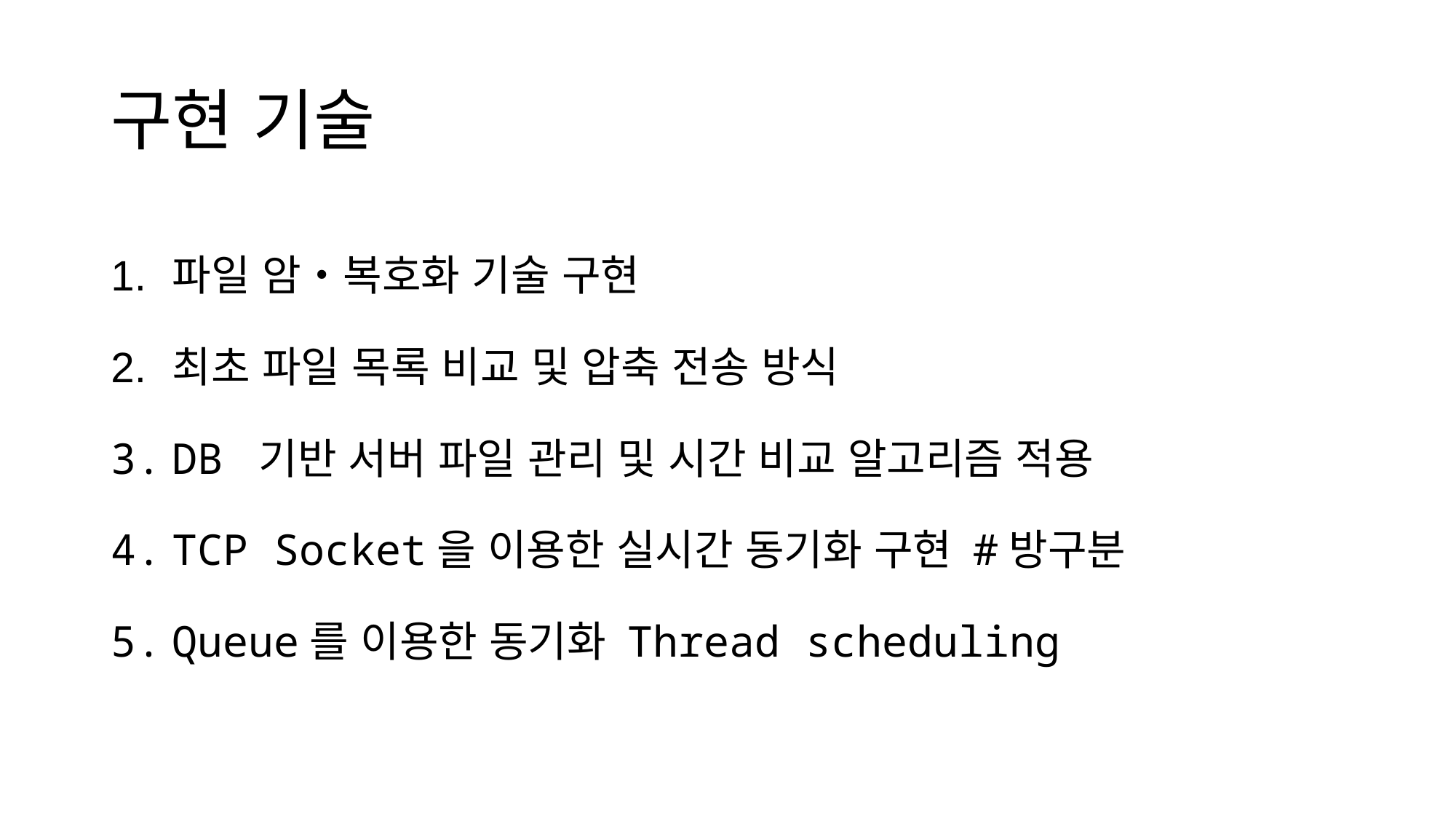

# 구현 기술
파일 암・복호화 기술 구현
최초 파일 목록 비교 및 압축 전송 방식
DB 기반 서버 파일 관리 및 시간 비교 알고리즘 적용
TCP Socket을 이용한 실시간 동기화 구현 #방구분
Queue를 이용한 동기화 Thread scheduling